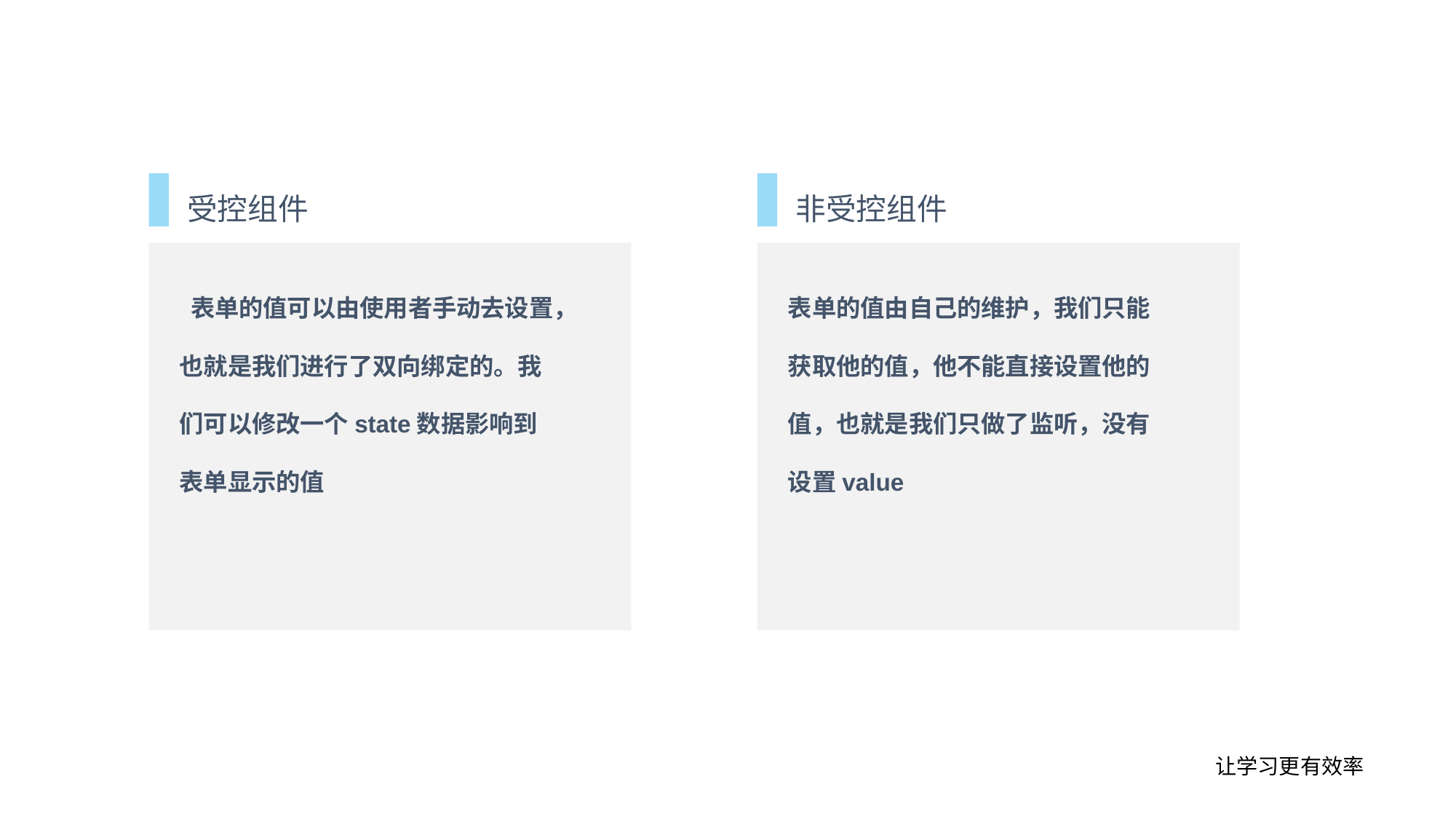

受控组件
   非受控组件

 表单的值可以由使用者手动去设置，也就是我们进行了双向绑定的。我们可以修改一个state数据影响到表单显示的值

表单的值由自己的维护，我们只能获取他的值，他不能直接设置他的值，也就是我们只做了监听，没有设置value